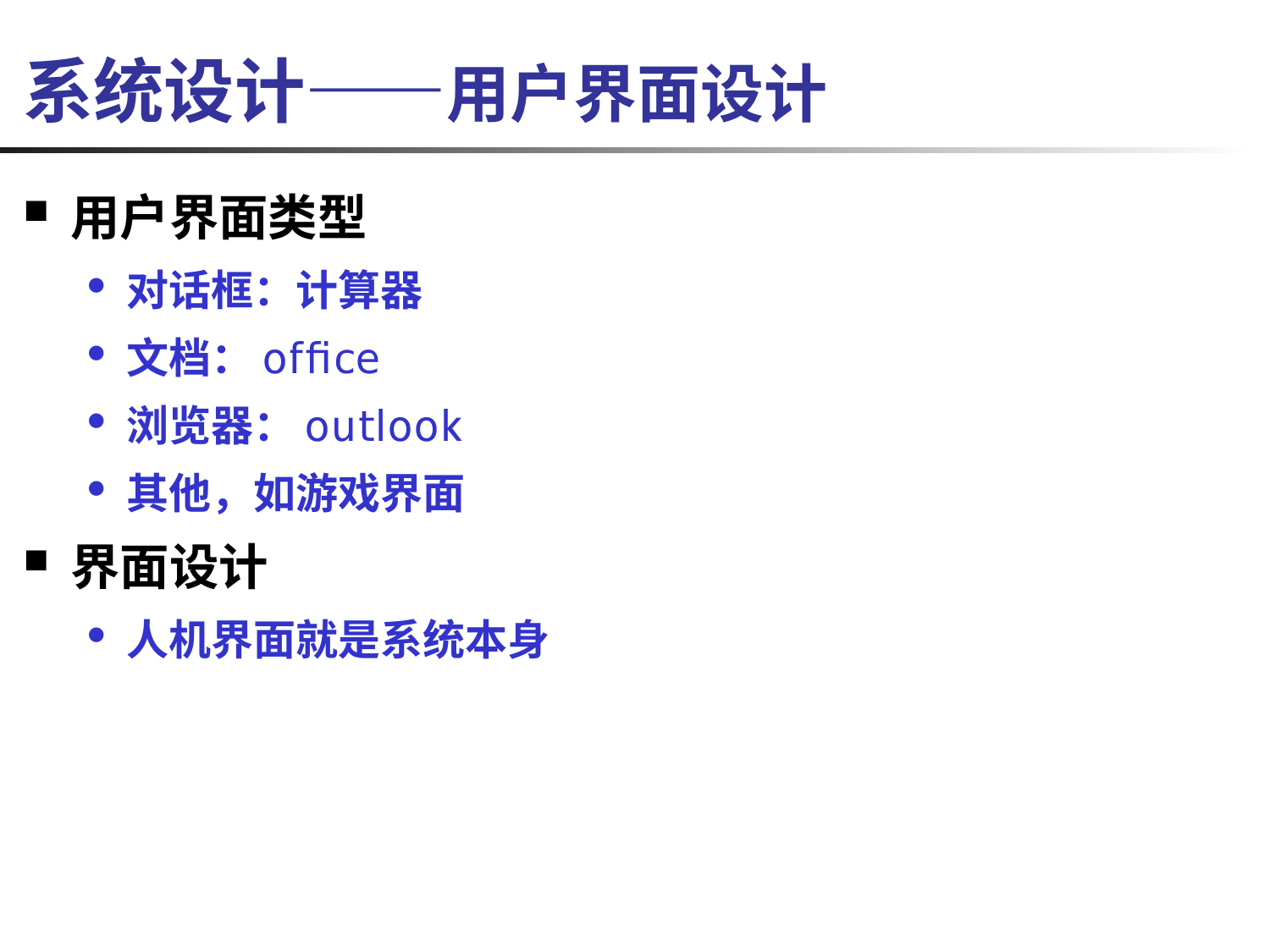

# 系统设计——用户界面设计
用户界面类型
对话框：计算器
文档：office
浏览器：outlook
其他，如游戏界面
界面设计
人机界面就是系统本身
13